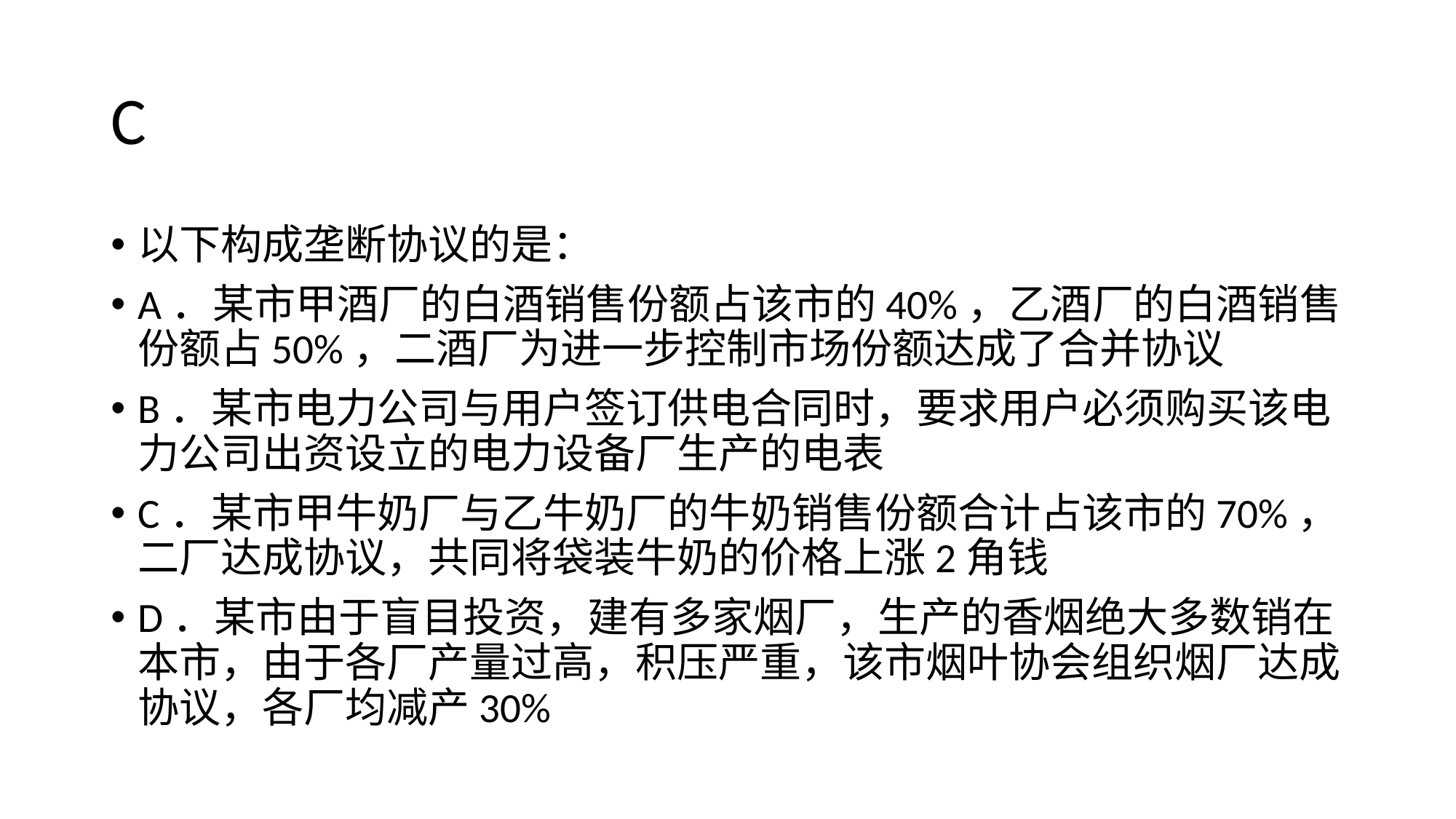

# C
以下构成垄断协议的是：
A．某市甲酒厂的白酒销售份额占该市的40%，乙酒厂的白酒销售份额占50%，二酒厂为进一步控制市场份额达成了合并协议
B．某市电力公司与用户签订供电合同时，要求用户必须购买该电力公司出资设立的电力设备厂生产的电表
C．某市甲牛奶厂与乙牛奶厂的牛奶销售份额合计占该市的70%，二厂达成协议，共同将袋装牛奶的价格上涨2角钱
D．某市由于盲目投资，建有多家烟厂，生产的香烟绝大多数销在本市，由于各厂产量过高，积压严重，该市烟叶协会组织烟厂达成协议，各厂均减产30%